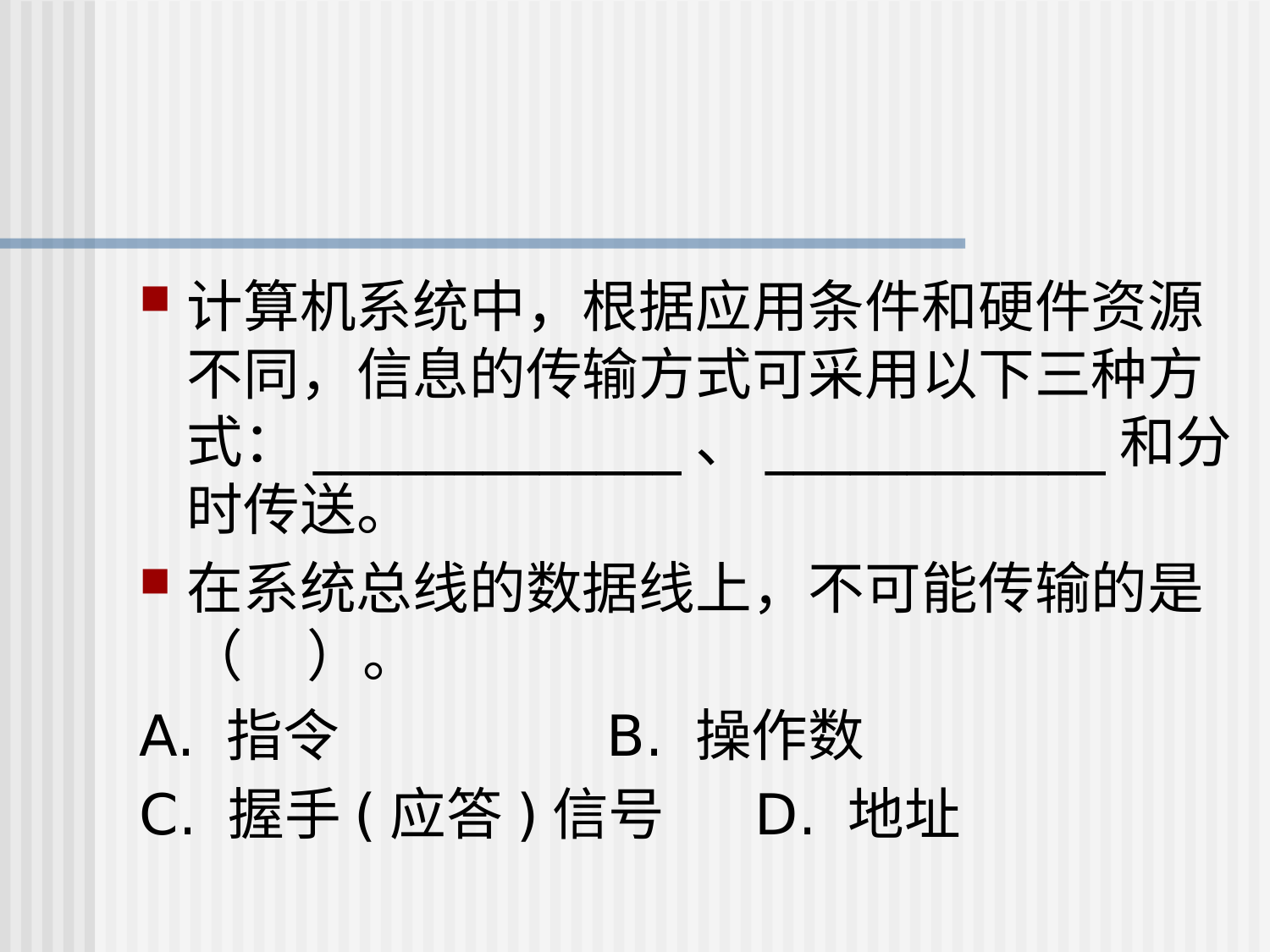

#
计算机系统中，根据应用条件和硬件资源不同，信息的传输方式可采用以下三种方式：_____________、____________和分时传送。
在系统总线的数据线上，不可能传输的是（     ）。
A. 指令                    B. 操作数
C. 握手(应答)信号      D. 地址